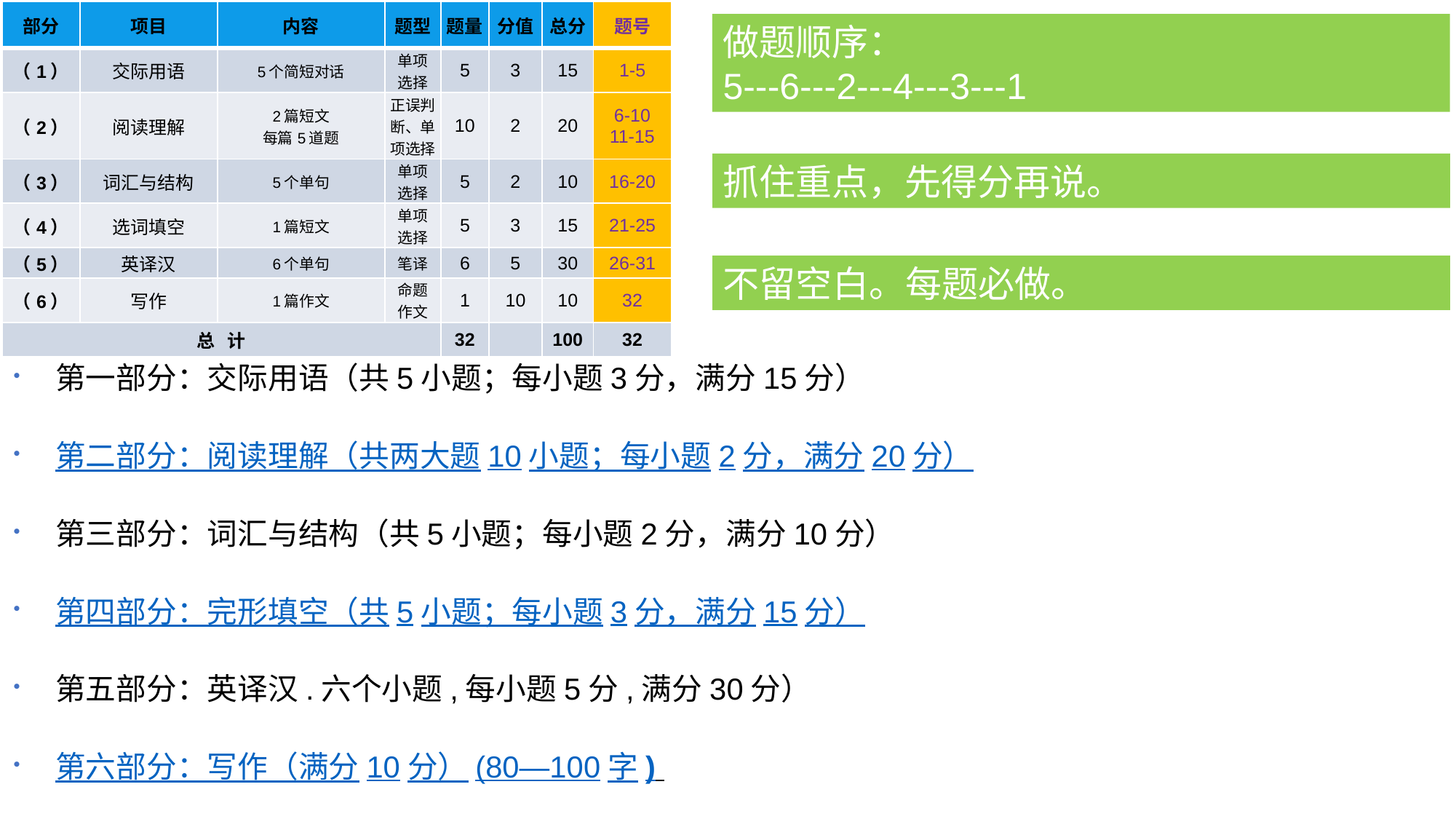

| 部分 | 项目 | 内容 | 题型 | 题量 | 分值 | 总分 | 题号 |
| --- | --- | --- | --- | --- | --- | --- | --- |
| （1） | 交际用语 | 5个简短对话 | 单项 选择 | 5 | 3 | 15 | 1-5 |
| （2️） | 阅读理解 | 2篇短文 每篇5道题 | 正误判断、单项选择 | 10 | 2 | 20 | 6-10 11-15 |
| （3） | 词汇与结构 | 5个单句 | 单项 选择 | 5 | 2 | 10 | 16-20 |
| （4） | 选词填空 | 1篇短文 | 单项 选择 | 5 | 3 | 15 | 21-25 |
| （5） | 英译汉 | 6个单句 | 笔译 | 6 | 5 | 30 | 26-31 |
| （6） | 写作 | 1篇作文 | 命题 作文 | 1 | 10 | 10 | 32 |
| 总 计 |  |  |  | 32 |  | 100 | 32 |
做题顺序：
5---6---2---4---3---1
抓住重点，先得分再说。
不留空白。每题必做。
第一部分：交际用语（共5小题；每小题3分，满分15分）

第二部分：阅读理解（共两大题10小题；每小题2分，满分20分）

第三部分：词汇与结构（共5小题；每小题2分，满分10分）

第四部分：完形填空（共5小题；每小题3分，满分15分）

第五部分：英译汉.六个小题,每小题5分,满分30分）

第六部分：写作（满分10分）(80—100字)